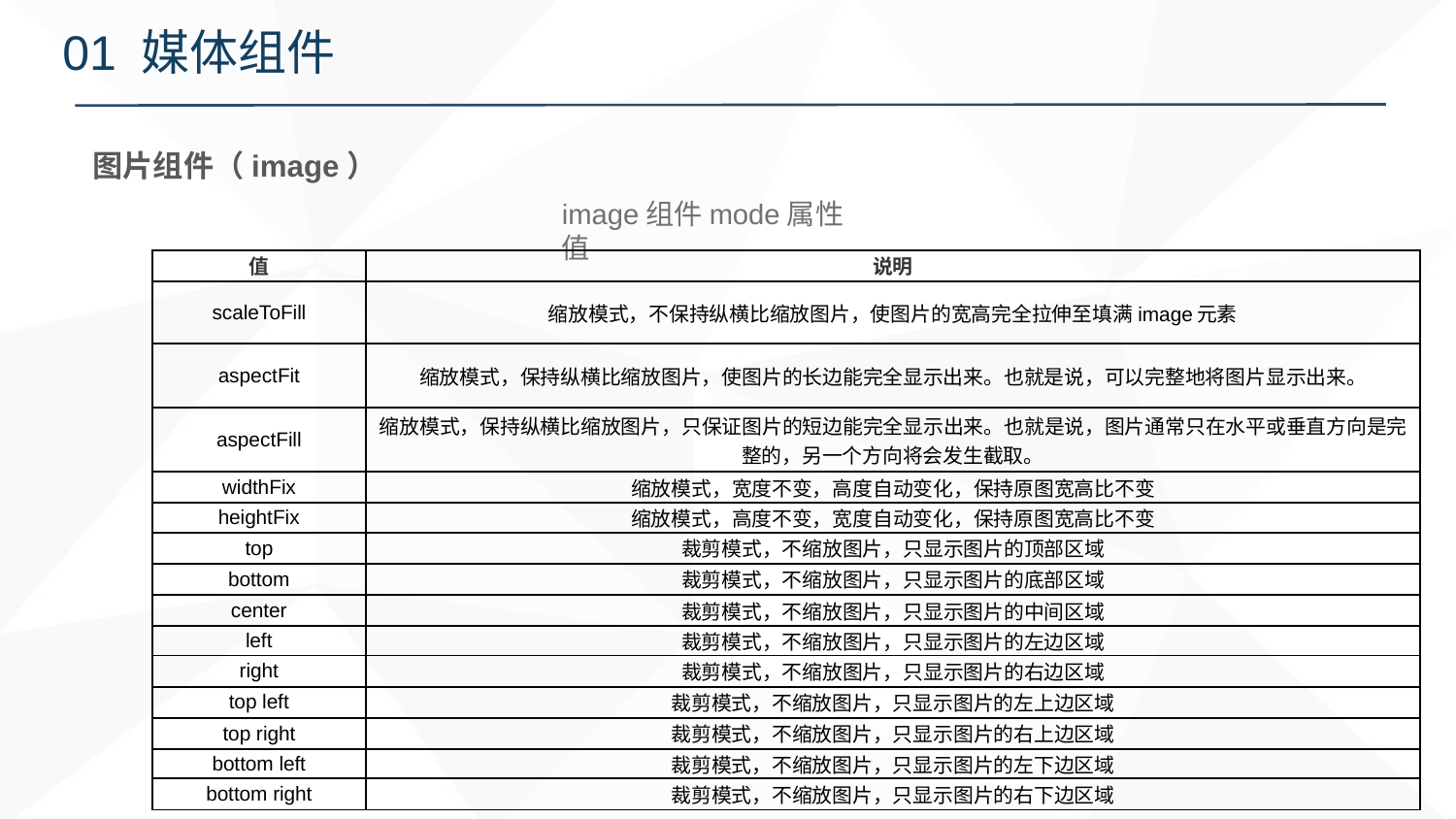

# 01 媒体组件
图片组件（image）
image组件mode属性值
| 值 | 说明 |
| --- | --- |
| scaleToFill | 缩放模式，不保持纵横比缩放图片，使图片的宽高完全拉伸至填满image元素 |
| aspectFit | 缩放模式，保持纵横比缩放图片，使图片的长边能完全显示出来。也就是说，可以完整地将图片显示出来。 |
| aspectFill | 缩放模式，保持纵横比缩放图片，只保证图片的短边能完全显示出来。也就是说，图片通常只在水平或垂直方向是完整的，另一个方向将会发生截取。 |
| widthFix | 缩放模式，宽度不变，高度自动变化，保持原图宽高比不变 |
| heightFix | 缩放模式，高度不变，宽度自动变化，保持原图宽高比不变 |
| top | 裁剪模式，不缩放图片，只显示图片的顶部区域 |
| bottom | 裁剪模式，不缩放图片，只显示图片的底部区域 |
| center | 裁剪模式，不缩放图片，只显示图片的中间区域 |
| left | 裁剪模式，不缩放图片，只显示图片的左边区域 |
| right | 裁剪模式，不缩放图片，只显示图片的右边区域 |
| top left | 裁剪模式，不缩放图片，只显示图片的左上边区域 |
| top right | 裁剪模式，不缩放图片，只显示图片的右上边区域 |
| bottom left | 裁剪模式，不缩放图片，只显示图片的左下边区域 |
| bottom right | 裁剪模式，不缩放图片，只显示图片的右下边区域 |